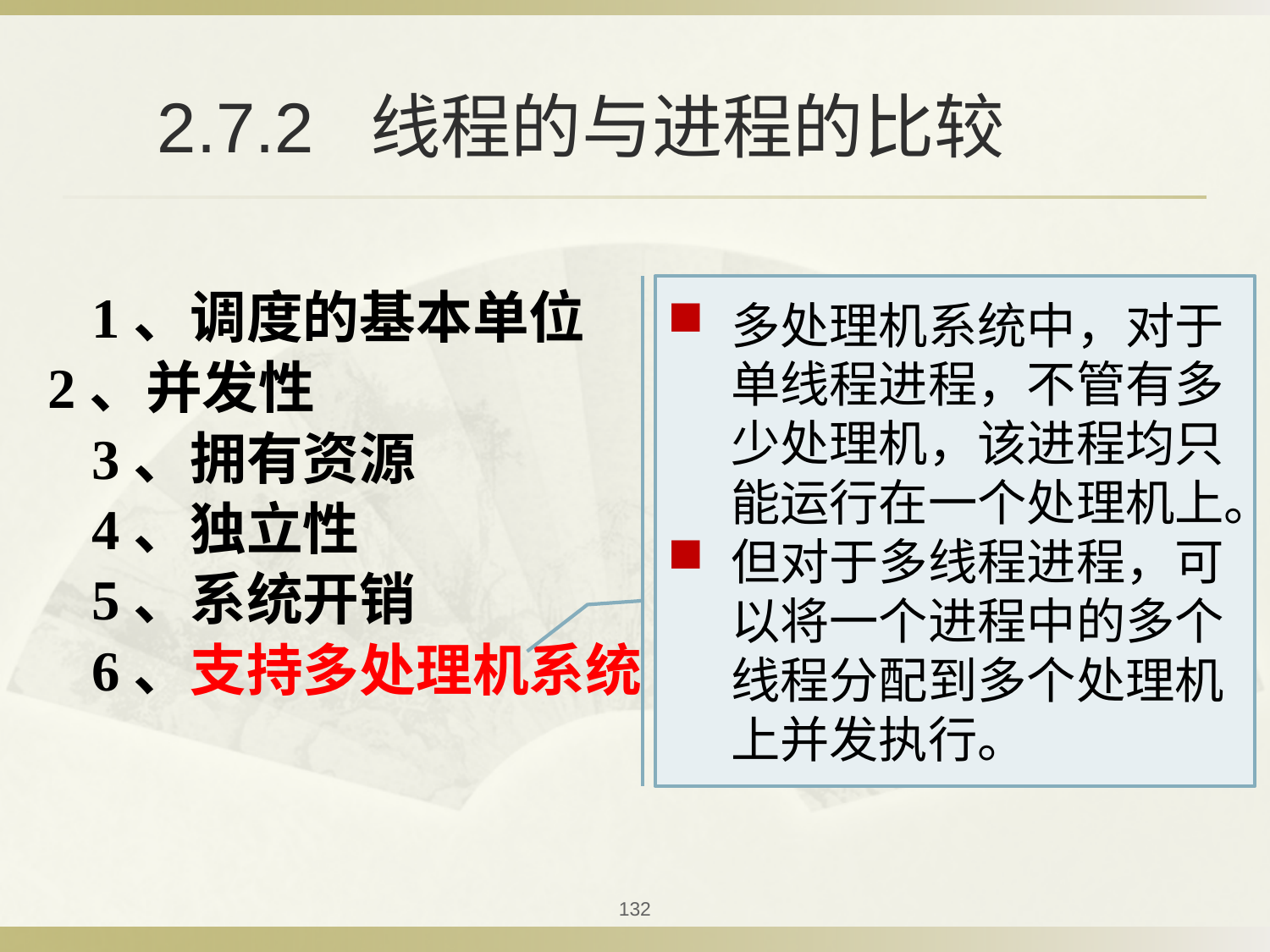

2.7.2  线程的与进程的比较
       1、调度的基本单位
    2、并发性
       3、拥有资源
       4、独立性
       5、系统开销
       6、支持多处理机系统

多处理机系统中，对于单线程进程，不管有多少处理机，该进程均只能运行在一个处理机上。
但对于多线程进程，可以将一个进程中的多个线程分配到多个处理机上并发执行。
132